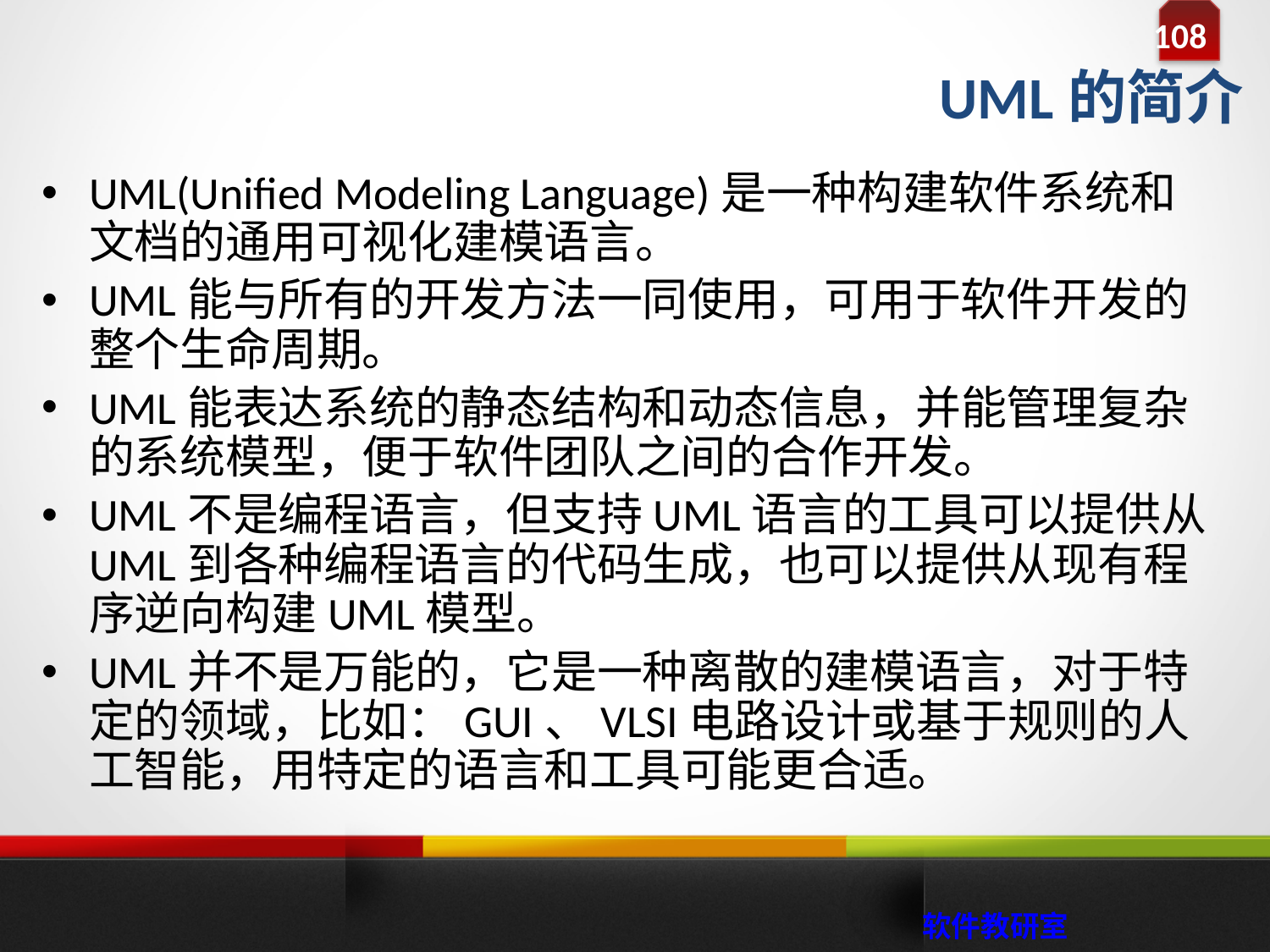

UML的简介
UML(Unified Modeling Language)是一种构建软件系统和文档的通用可视化建模语言。
UML能与所有的开发方法一同使用，可用于软件开发的整个生命周期。
UML能表达系统的静态结构和动态信息，并能管理复杂的系统模型，便于软件团队之间的合作开发。
UML不是编程语言，但支持UML语言的工具可以提供从UML到各种编程语言的代码生成，也可以提供从现有程序逆向构建UML模型。
UML并不是万能的，它是一种离散的建模语言，对于特定的领域，比如：GUI、VLSI电路设计或基于规则的人工智能，用特定的语言和工具可能更合适。
                                     软件教研室